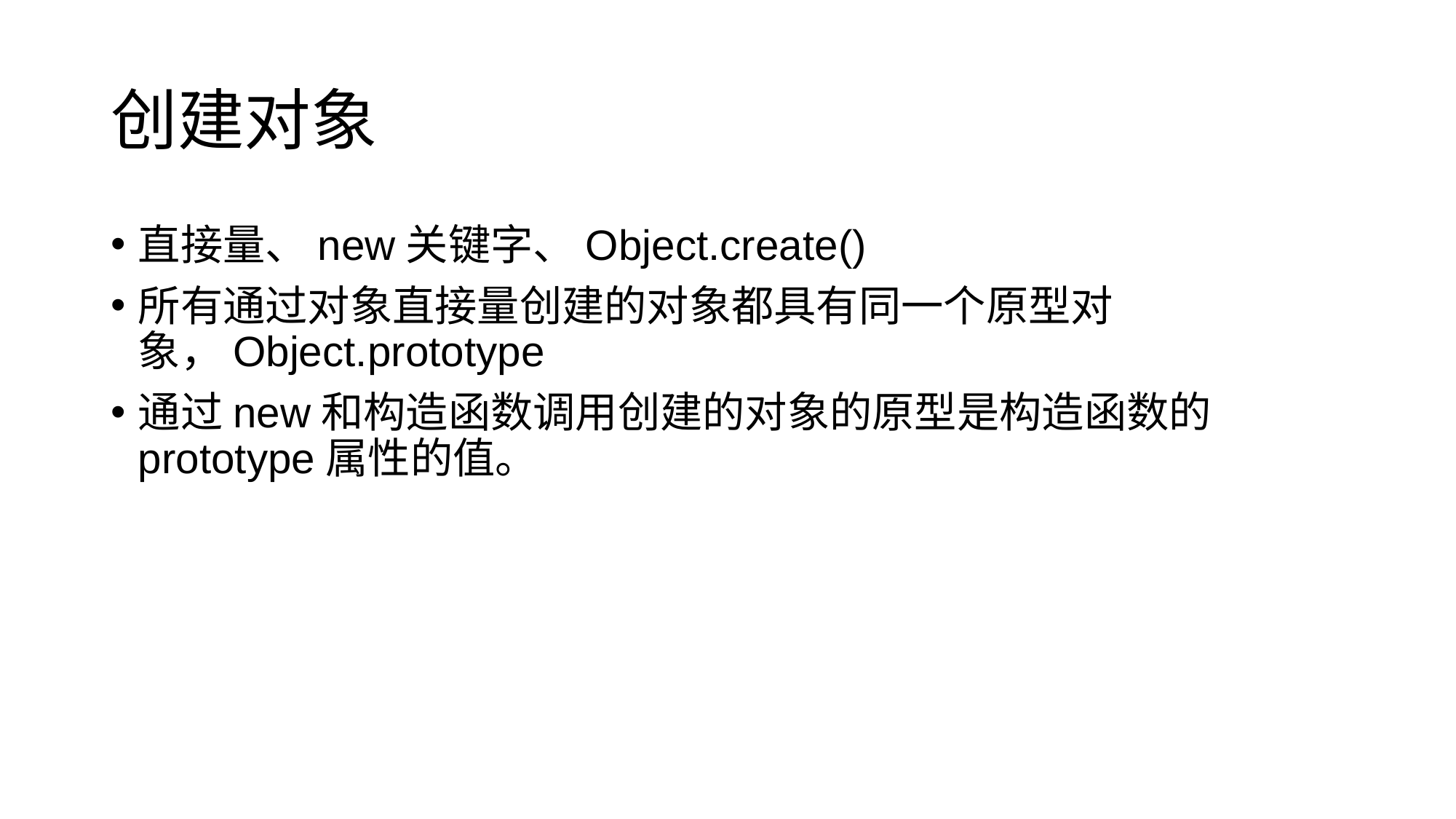

# 创建对象
直接量、new关键字、Object.create()
所有通过对象直接量创建的对象都具有同一个原型对象，Object.prototype
通过new和构造函数调用创建的对象的原型是构造函数的prototype属性的值。